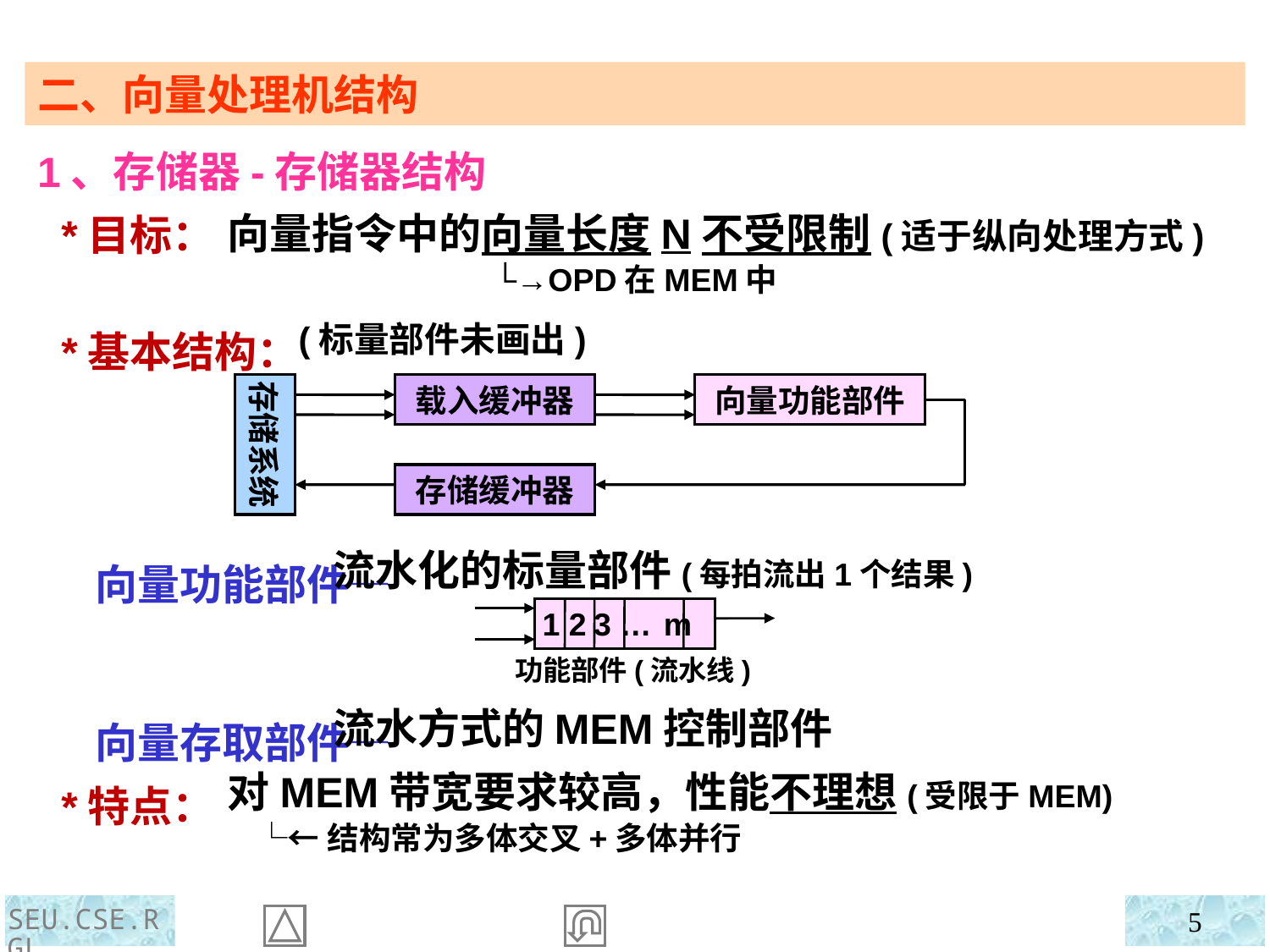

二、向量处理机结构
1、存储器-存储器结构
  *目标：

  *基本结构：

     向量功能部件—

     向量存取部件—
  *特点：
向量指令中的向量长度N不受限制(适于纵向处理方式)
                              └→OPD在MEM中
      (标量部件未画出)
存储系统
载入缓冲器
向量功能部件

存储缓冲器

          流水化的标量部件(每拍流出1个结果)

          流水方式的MEM控制部件
对MEM带宽要求较高，性能不理想(受限于MEM)
    └←结构常为多体交叉+多体并行
1 2 3 …  m
功能部件(流水线)
SEU.CSE.RGL
5